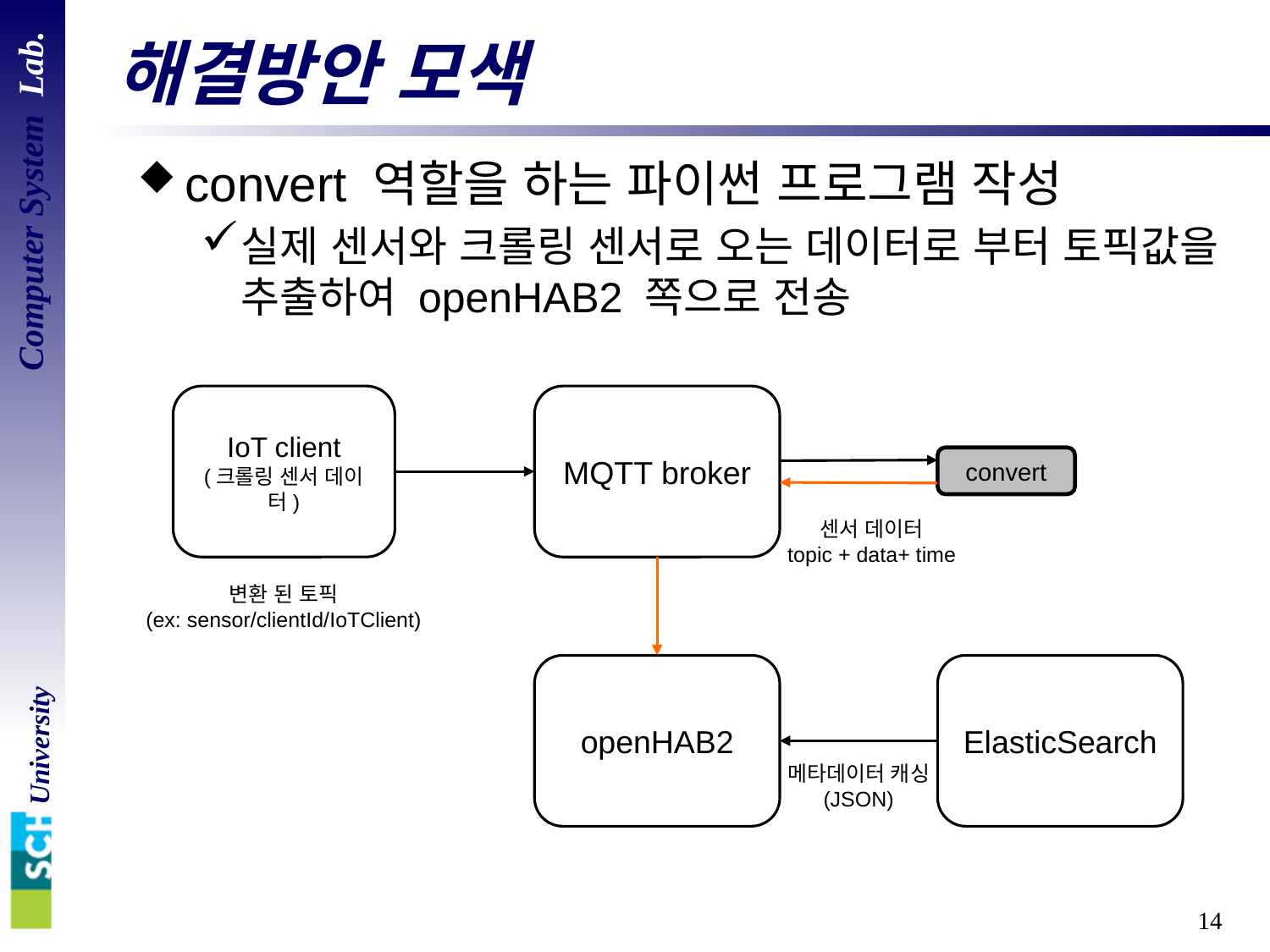

# 해결방안 모색
convert 역할을 하는 파이썬 프로그램 작성
실제 센서와 크롤링 센서로 오는 데이터로 부터 토픽값을 추출하여 openHAB2 쪽으로 전송

IoT client
(크롤링 센서 데이터)
MQTT broker
convert
센서 데이터
topic + data+ time
변환 된 토픽
(ex: sensor/clientId/IoTClient)
openHAB2
ElasticSearch
메타데이터 캐싱
(JSON)